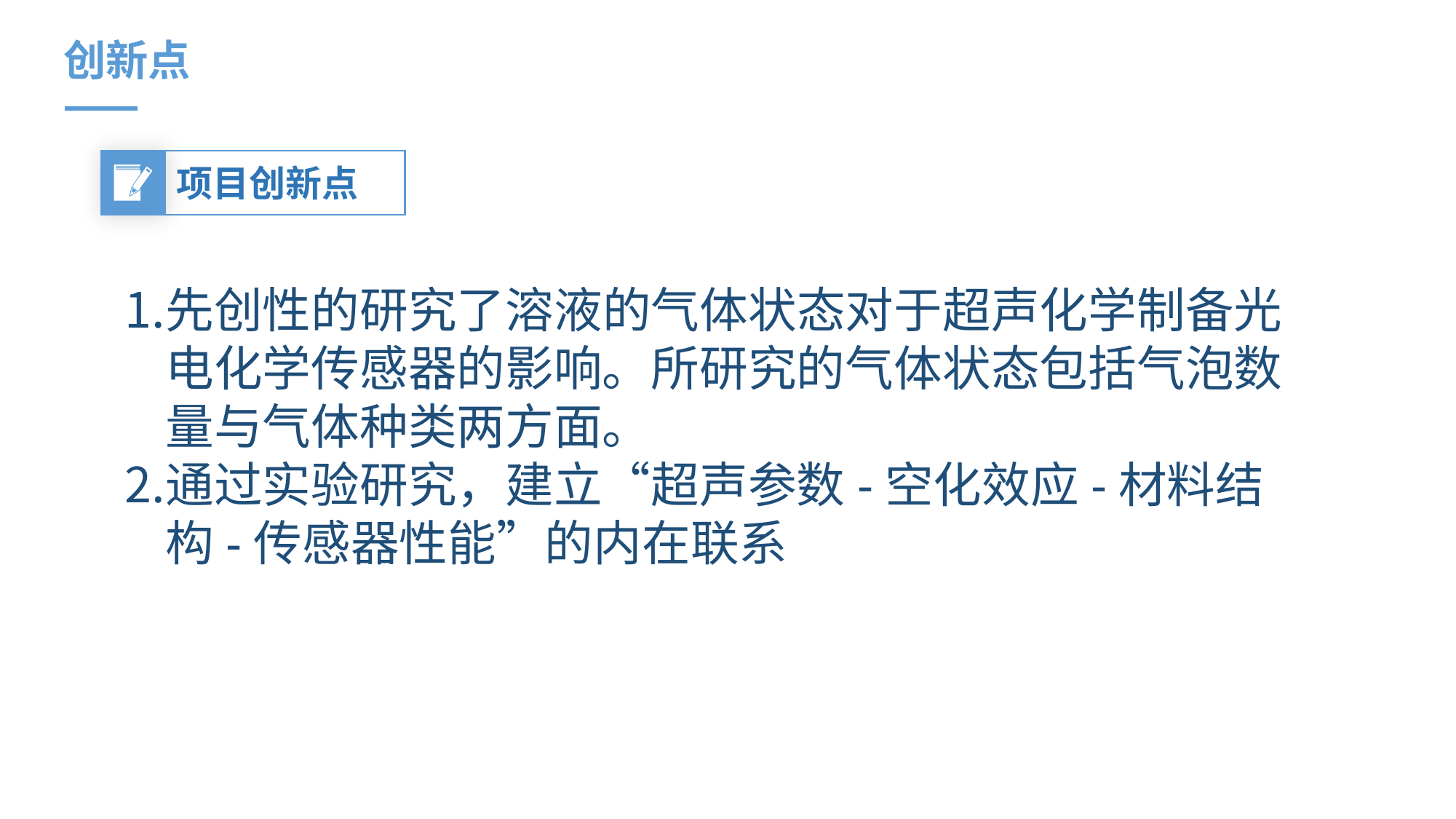

创新点

项目创新点
先创性的研究了溶液的气体状态对于超声化学制备光电化学传感器的影响。所研究的气体状态包括气泡数量与气体种类两方面。
通过实验研究，建立“超声参数-空化效应-材料结构-传感器性能”的内在联系